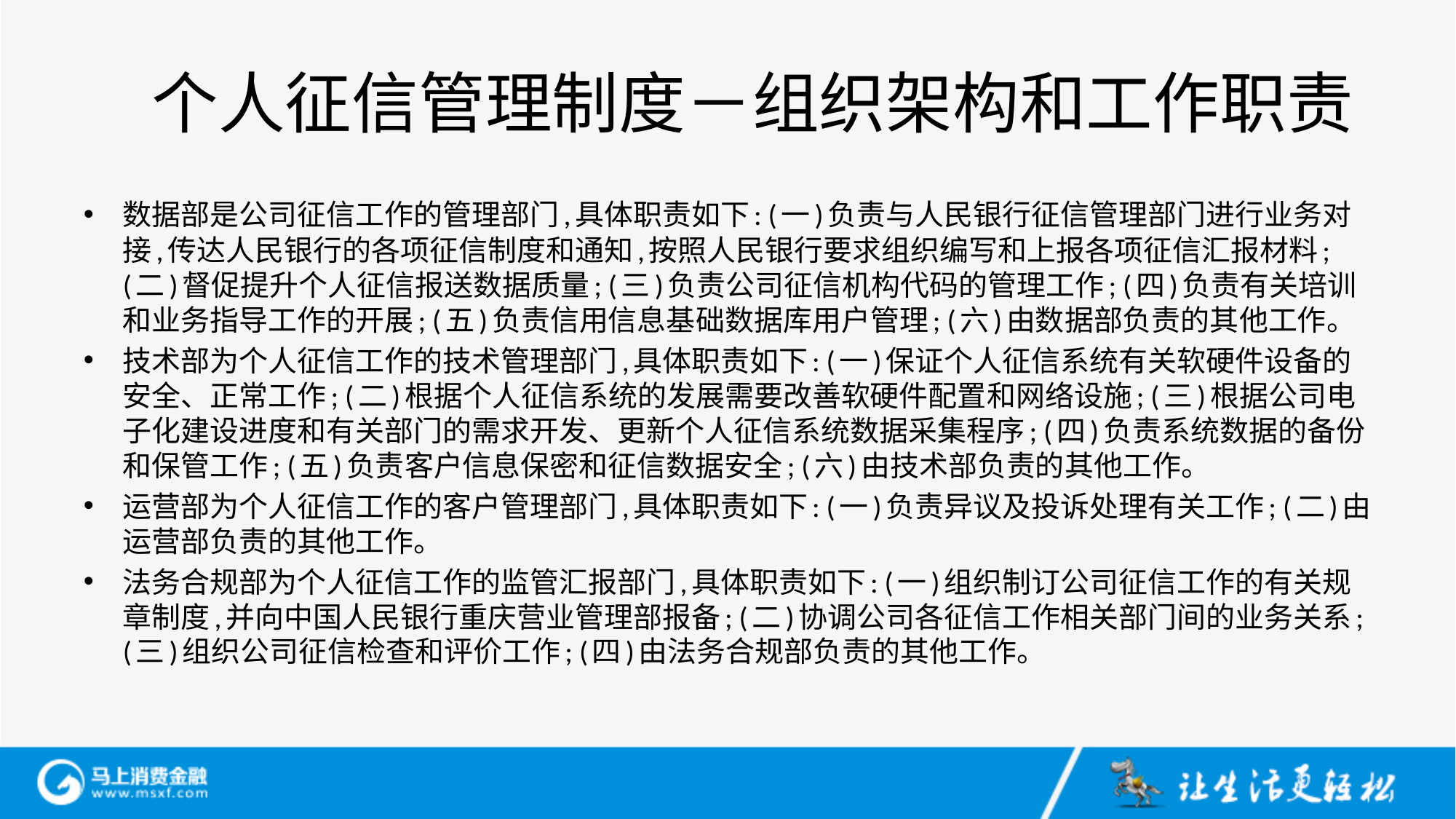

# 个人征信管理制度－组织架构和工作职责
数据部是公司征信工作的管理部门,具体职责如下: (一)负责与人民银行征信管理部门进行业务对接,传达人民银行的各项征信制度和通知,按照人民银行要求组织编写和上报各项征信汇报材料; (二)督促提升个人征信报送数据质量; (三)负责公司征信机构代码的管理工作; (四)负责有关培训和业务指导工作的开展; (五)负责信用信息基础数据库用户管理; (六)由数据部负责的其他工作。
技术部为个人征信工作的技术管理部门,具体职责如下: (一)保证个人征信系统有关软硬件设备的安全、正常工作; (二)根据个人征信系统的发展需要改善软硬件配置和网络设施; (三)根据公司电子化建设进度和有关部门的需求开发、更新个人征信系统数据采集程序; (四)负责系统数据的备份和保管工作; (五)负责客户信息保密和征信数据安全; (六)由技术部负责的其他工作。
运营部为个人征信工作的客户管理部门,具体职责如下: (一)负责异议及投诉处理有关工作; (二)由运营部负责的其他工作。
法务合规部为个人征信工作的监管汇报部门,具体职责如下: (一)组织制订公司征信工作的有关规章制度,并向中国人民银行重庆营业管理部报备; (二)协调公司各征信工作相关部门间的业务关系; (三)组织公司征信检查和评价工作; (四)由法务合规部负责的其他工作。